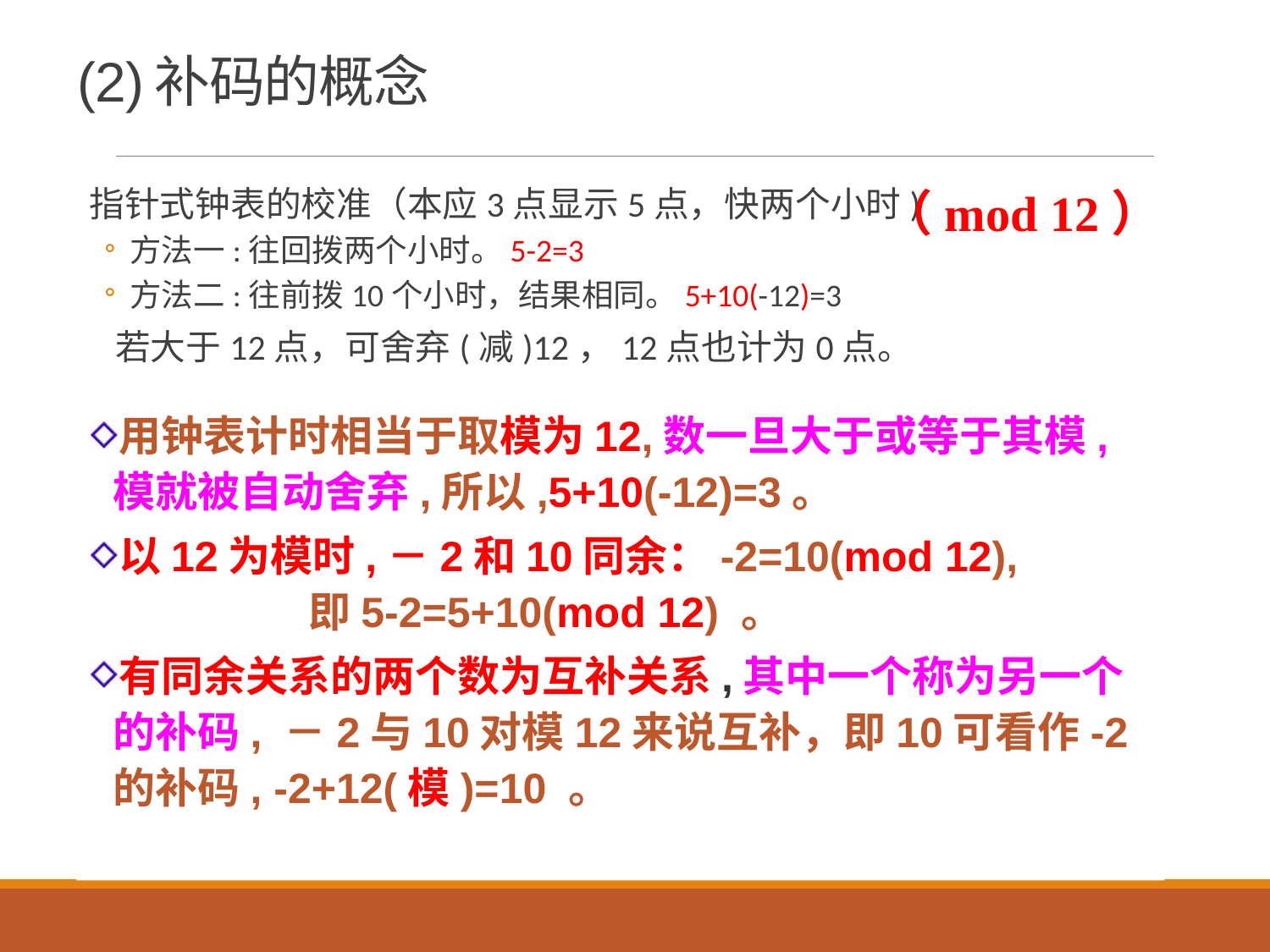

# (2)补码的概念
指针式钟表的校准（本应3点显示5点，快两个小时)
方法一:往回拨两个小时。5-2=3
方法二:往前拨10个小时，结果相同。5+10(-12)=3
  若大于12点，可舍弃(减)12，12点也计为0点。
（mod 12）
用钟表计时相当于取模为12,数一旦大于或等于其模,模就被自动舍弃,所以,5+10(-12)=3。
以12为模时,－2和10同余：-2=10(mod 12),
                      即5-2=5+10(mod 12) 。
有同余关系的两个数为互补关系,其中一个称为另一个的补码, －2与10对模12来说互补，即10可看作-2的补码, -2+12(模)=10 。